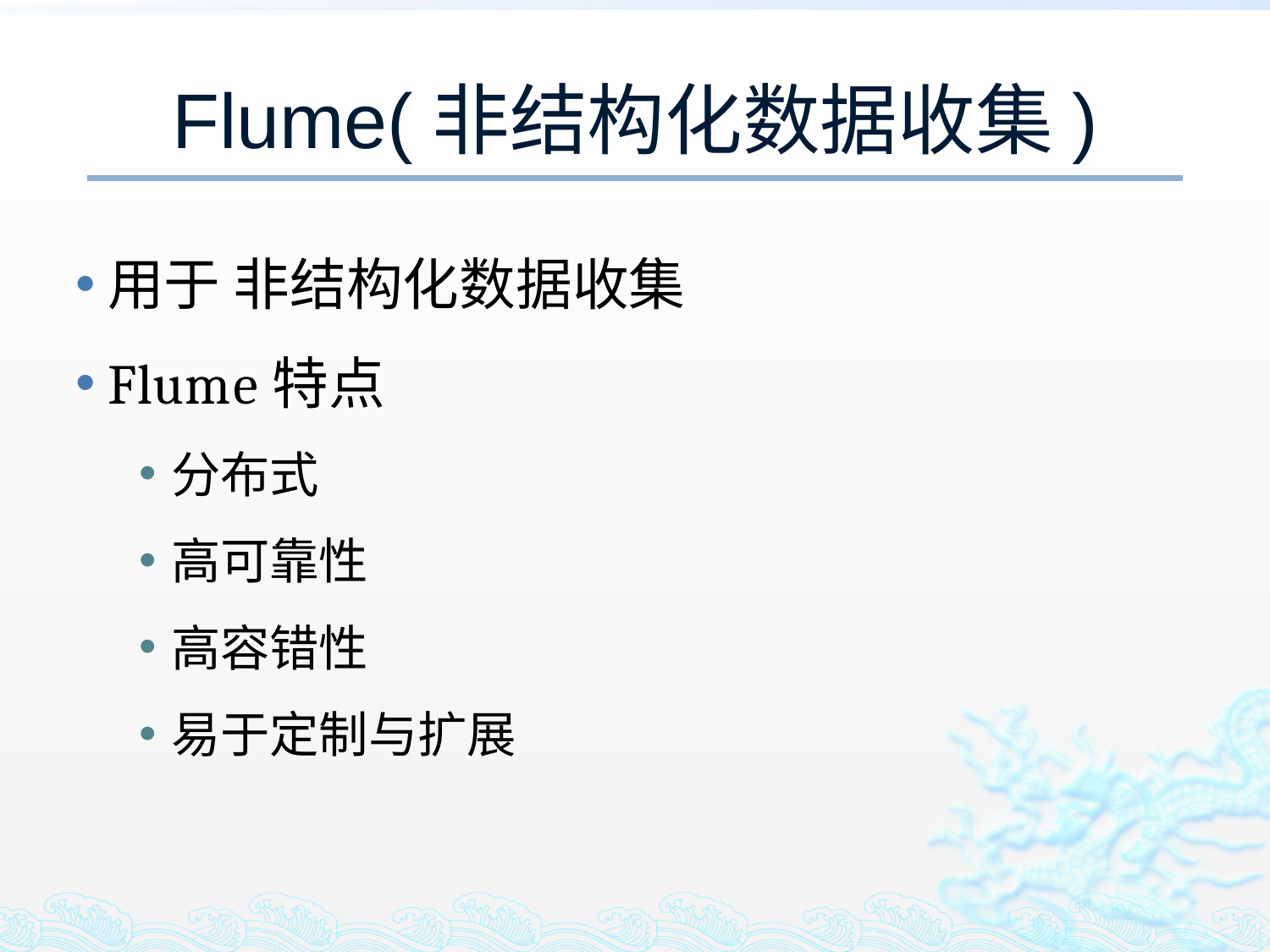

# Flume(非结构化数据收集)
用于 非结构化数据收集
Flume特点
分布式
高可靠性
高容错性
易于定制与扩展